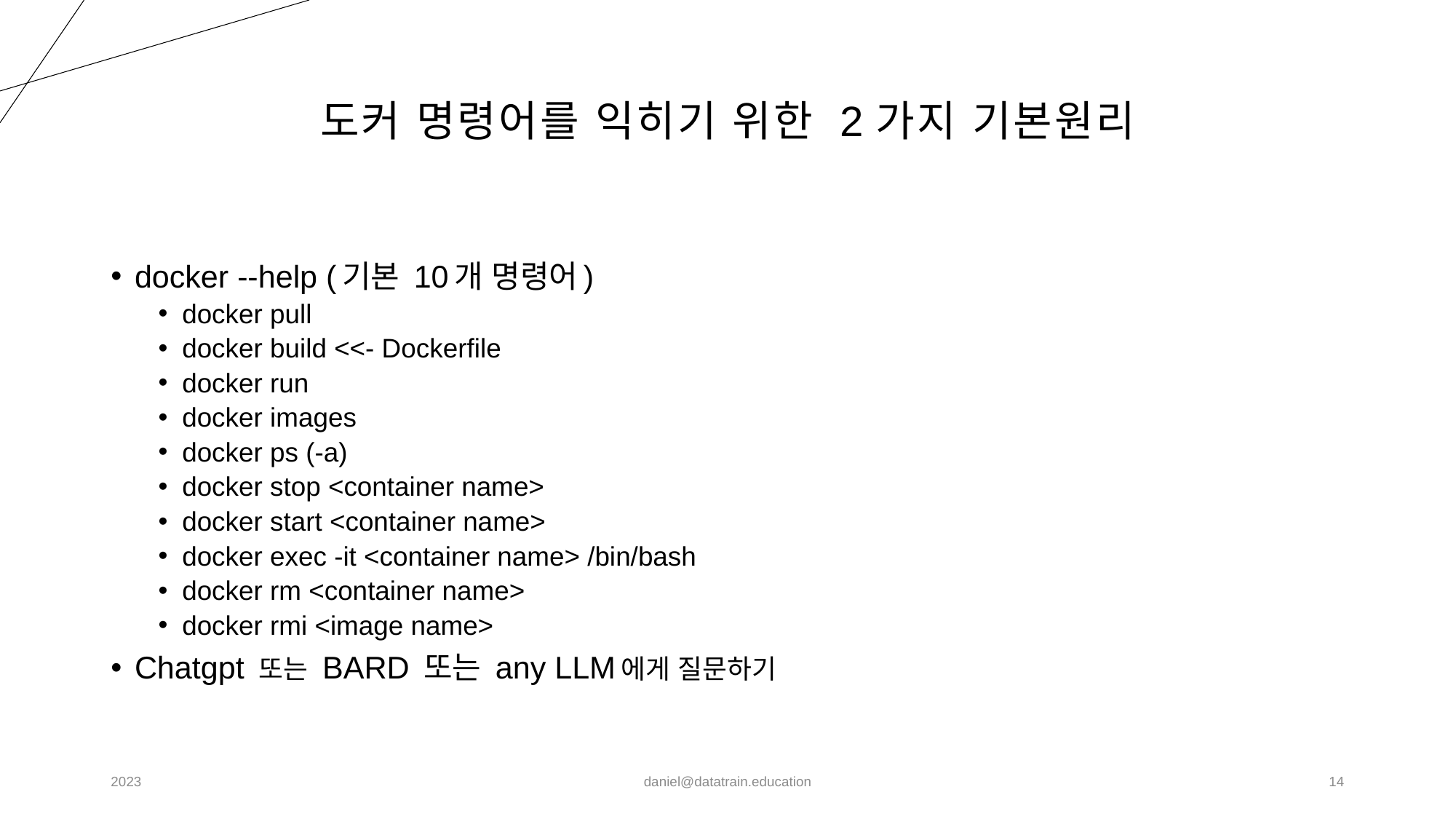

# 도커 명령어를 익히기 위한 2가지 기본원리
docker --help (기본 10개 명령어)
docker pull
docker build <<- Dockerfile
docker run
docker images
docker ps (-a)
docker stop <container name>
docker start <container name>
docker exec -it <container name> /bin/bash
docker rm <container name>
docker rmi <image name>
Chatgpt 또는 BARD 또는 any LLM에게 질문하기
2023
daniel@datatrain.education
14